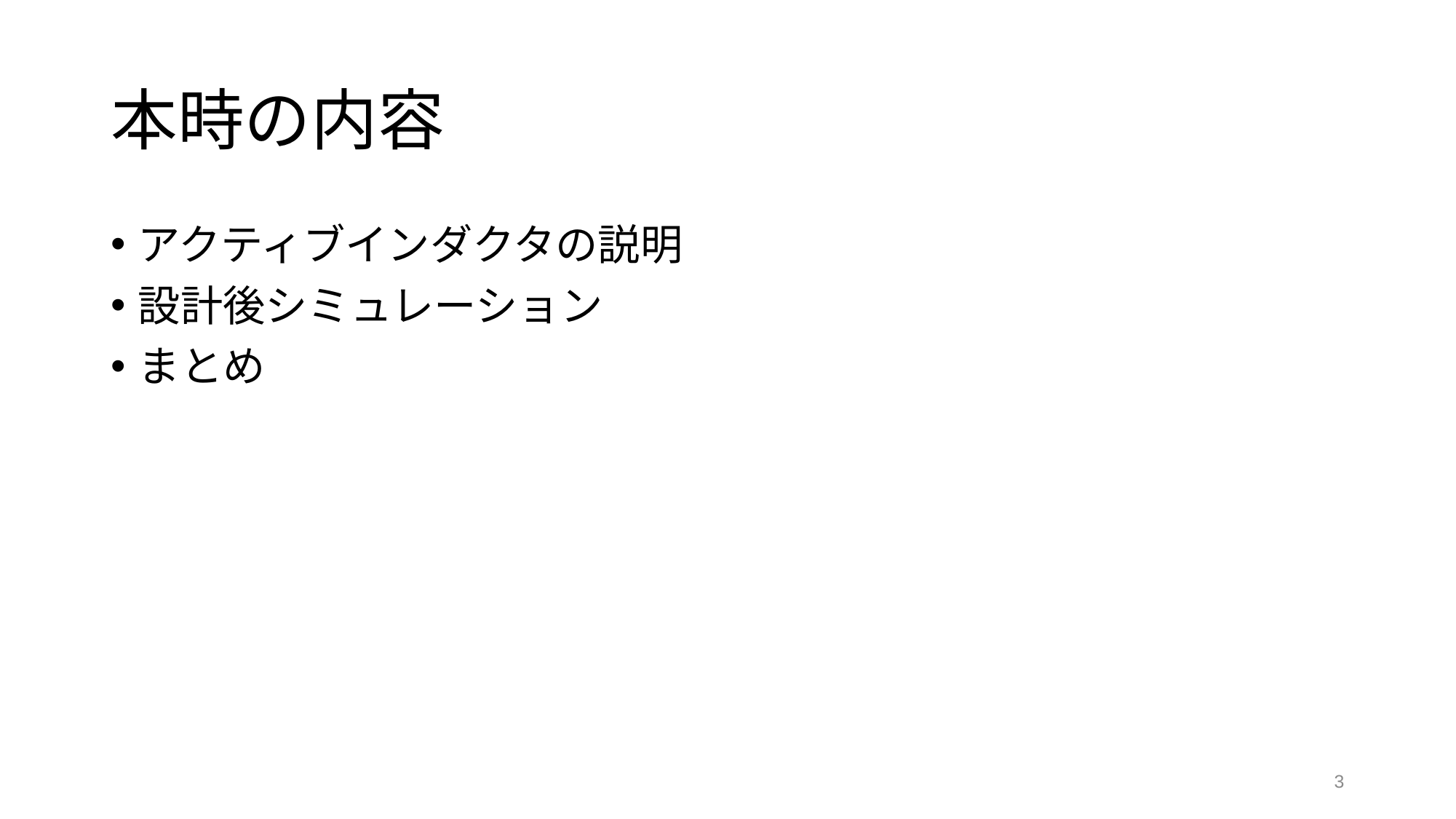

# 本時の内容
アクティブインダクタの説明
設計後シミュレーション
まとめ
3